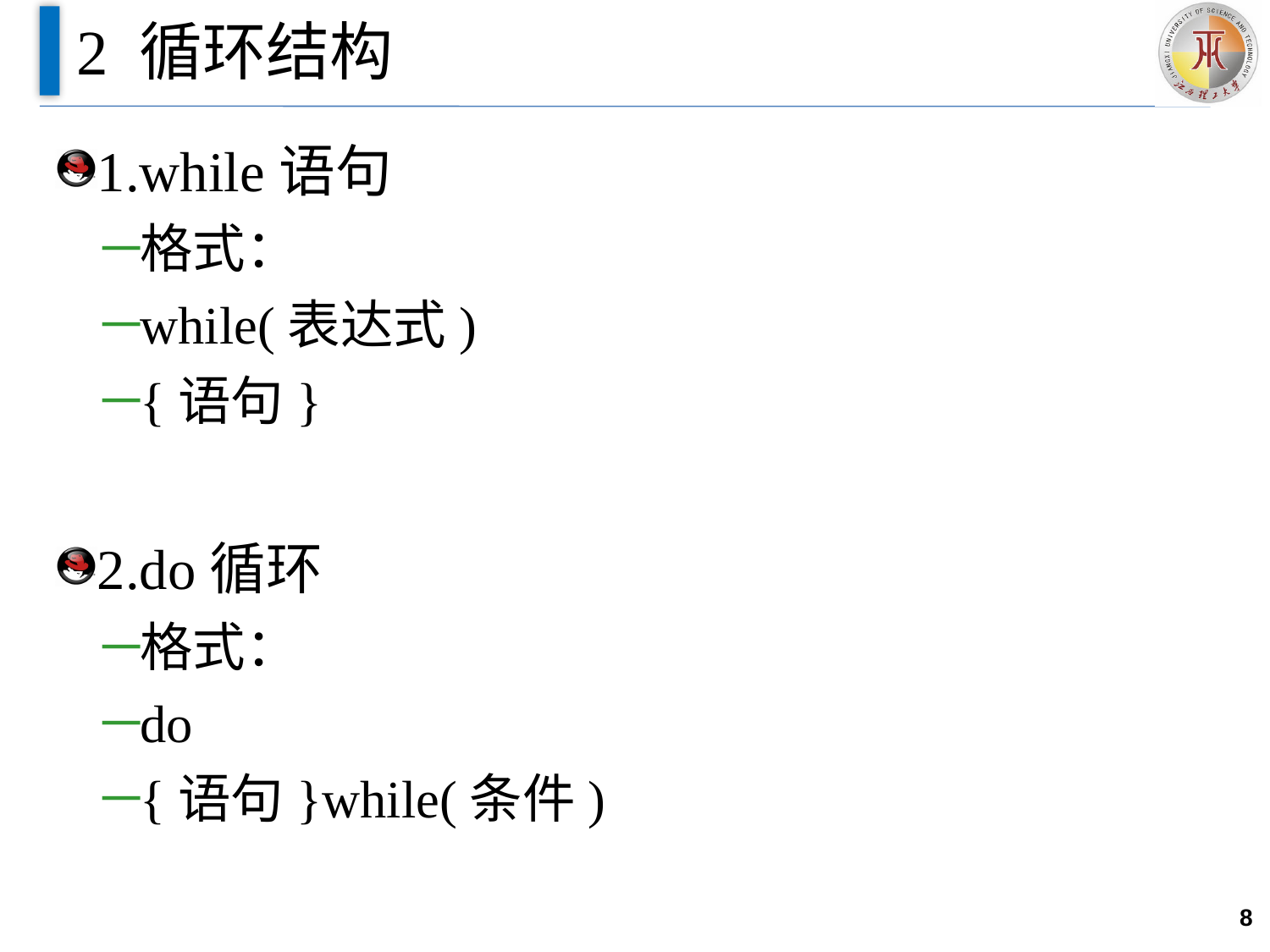

# 2 循环结构
1.while语句
格式：
while(表达式)
{语句}

2.do循环
格式：
do
{语句}while(条件)
8